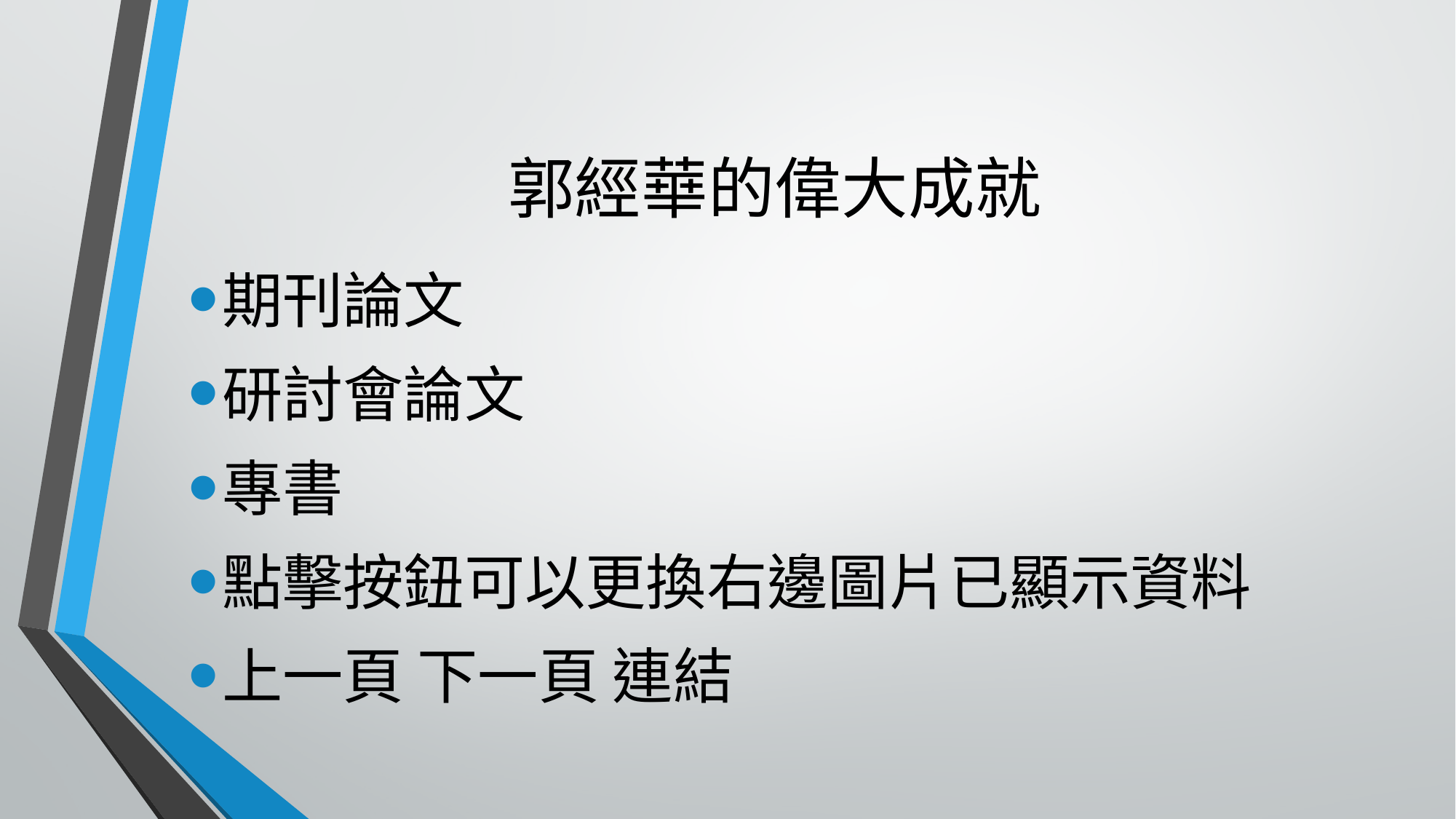

# 郭經華的偉大成就
期刊論文
研討會論文
專書
點擊按鈕可以更換右邊圖片已顯示資料
上一頁 下一頁 連結